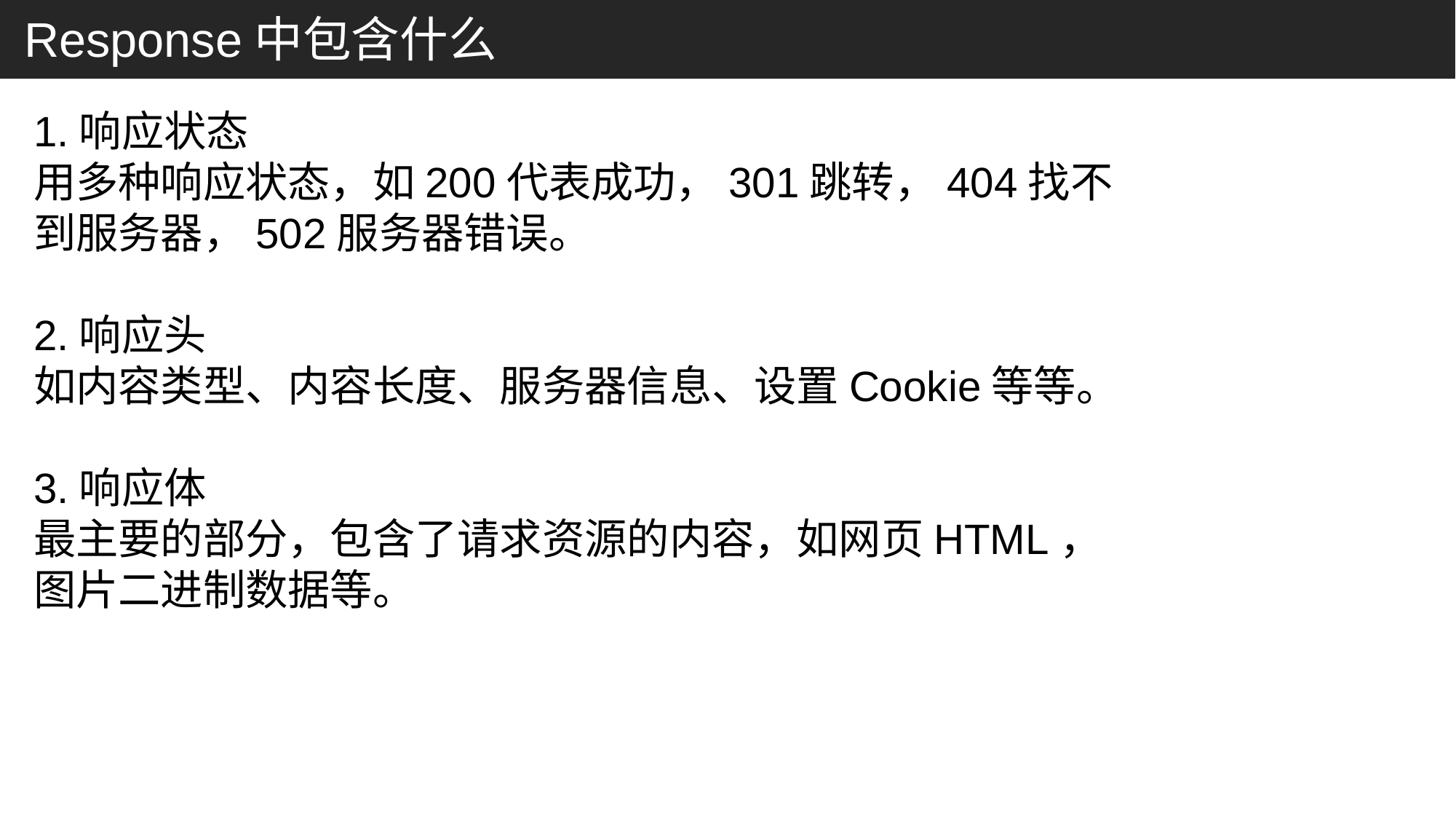

Response中包含什么
1.响应状态
用多种响应状态，如200代表成功，301跳转，404找不到服务器，502服务器错误。

2.响应头
如内容类型、内容长度、服务器信息、设置Cookie等等。

3.响应体
最主要的部分，包含了请求资源的内容，如网页HTML，图片二进制数据等。